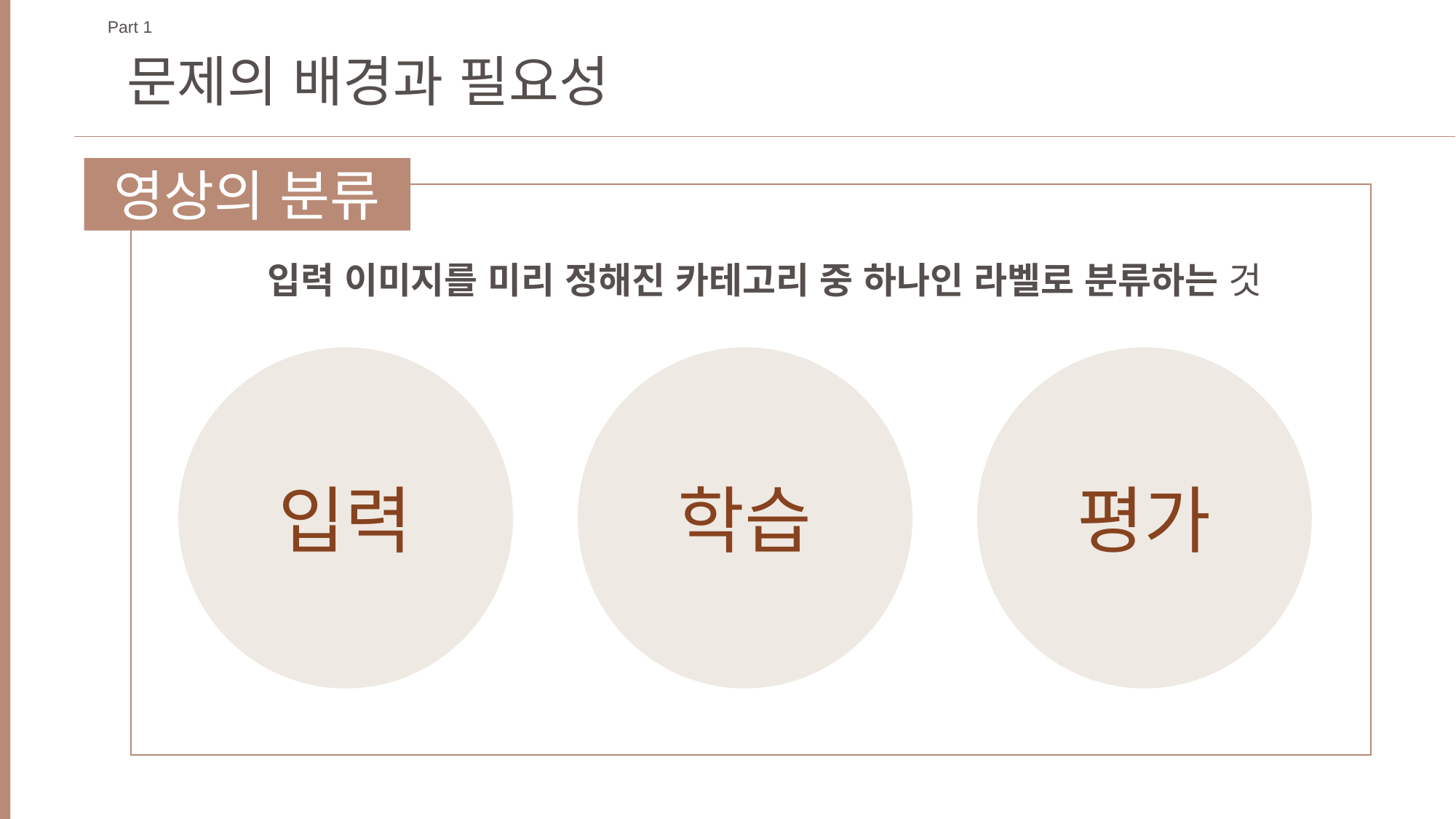

Part 1
문제의 배경과 필요성
영상의 분류

입력 이미지를 미리 정해진 카테고리 중 하나인 라벨로 분류하는 것
입력
학습
평가